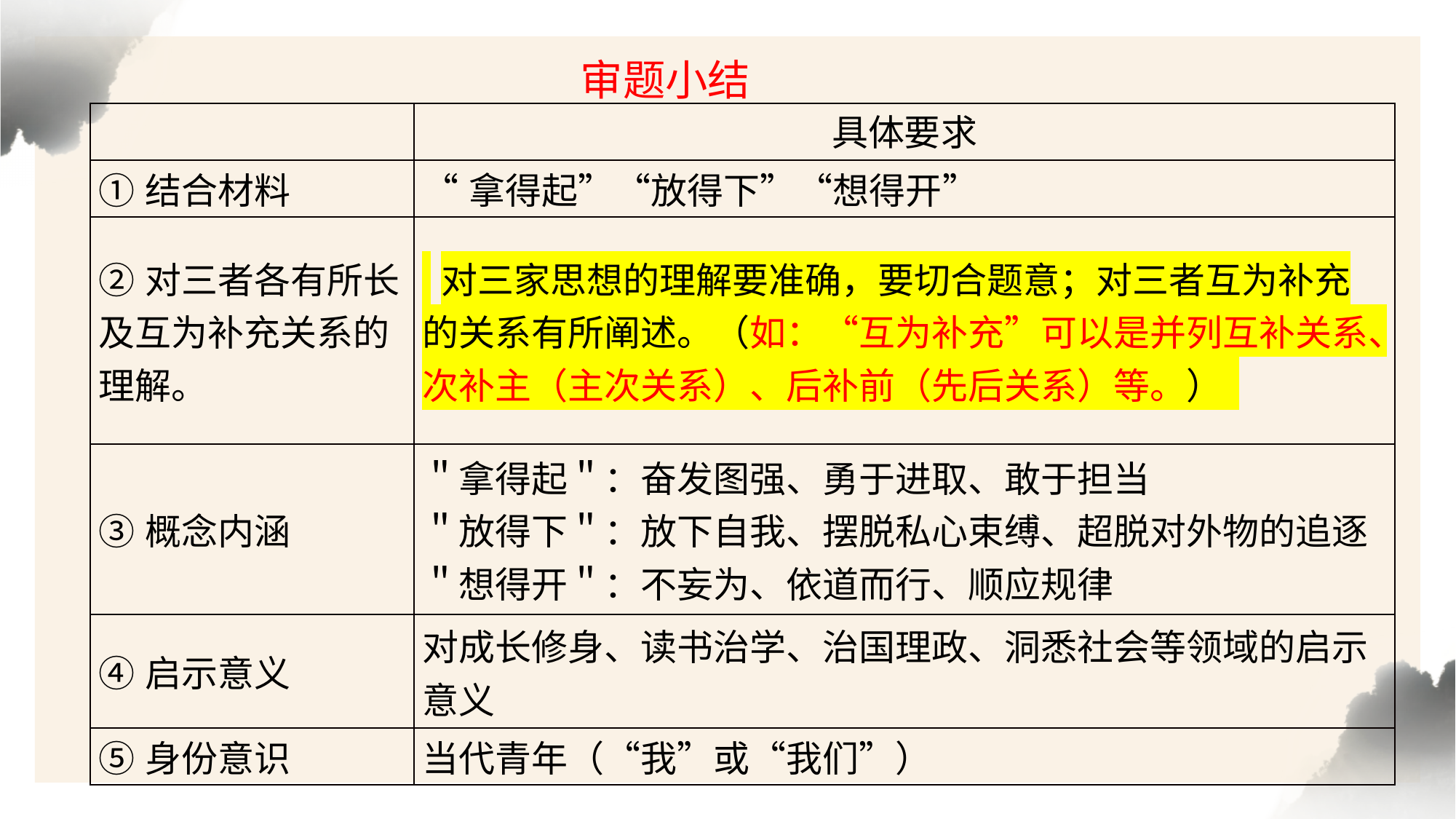

审题小结
|  | 具体要求 |
| --- | --- |
| ①结合材料 | “拿得起”“放得下”“想得开” |
| ②对三者各有所长及互为补充关系的理解。 | 对三家思想的理解要准确，要切合题意；对三者互为补充的关系有所阐述。（如：“互为补充”可以是并列互补关系、次补主（主次关系）、后补前（先后关系）等。） |
| ③概念内涵 | ＂拿得起＂：奋发图强、勇于进取、敢于担当 ＂放得下＂：放下自我、摆脱私心束缚、超脱对外物的追逐 ＂想得开＂：不妄为、依道而行、顺应规律 |
| ④启示意义 | 对成长修身、读书治学、治国理政、洞悉社会等领域的启示意义 |
| ⑤身份意识 | 当代青年（“我”或“我们”） |